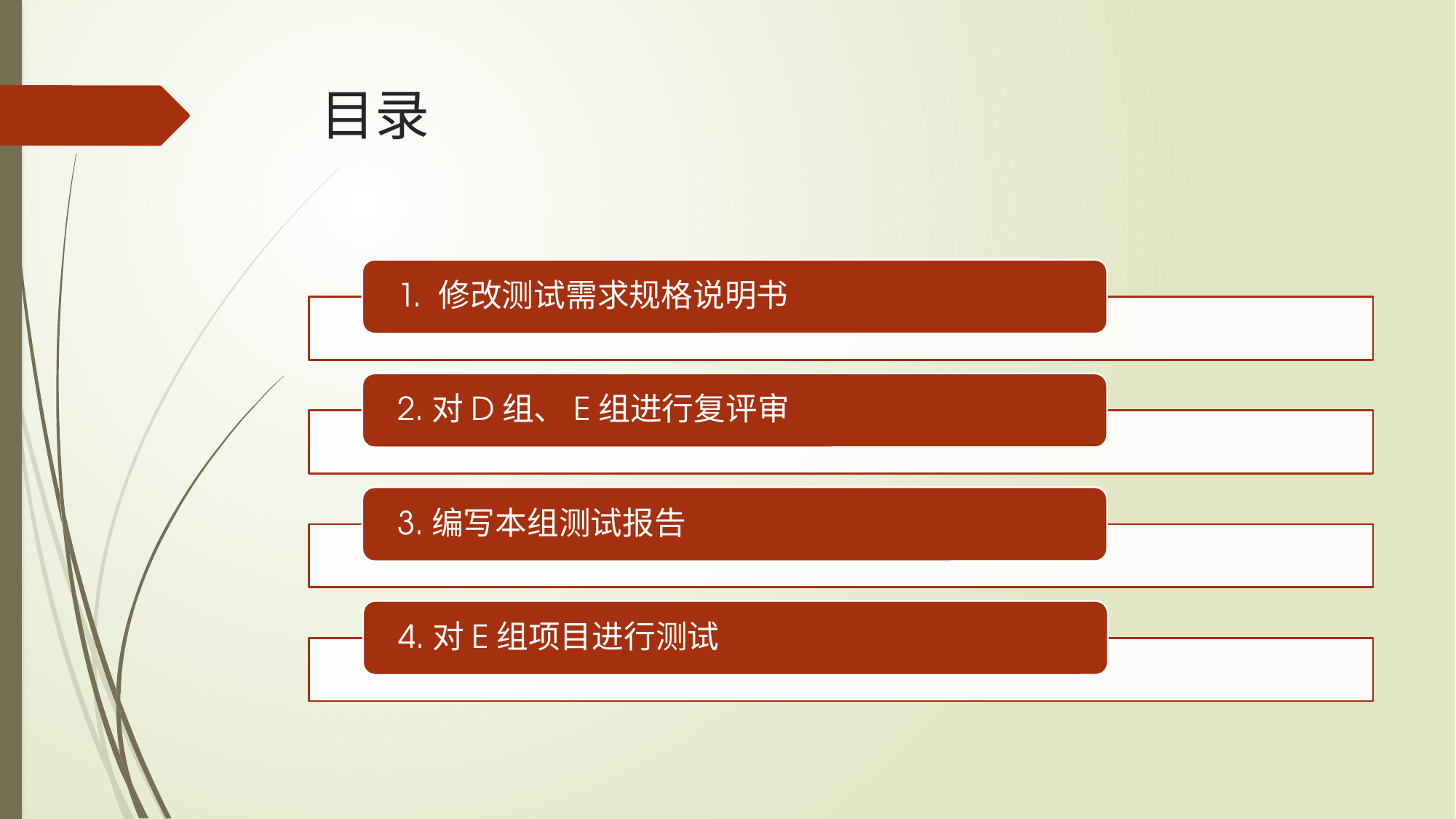

# 目录
1. 修改测试需求规格说明书
2.对D组、E组进行复评审
3.编写本组测试报告
4.对E组项目进行测试